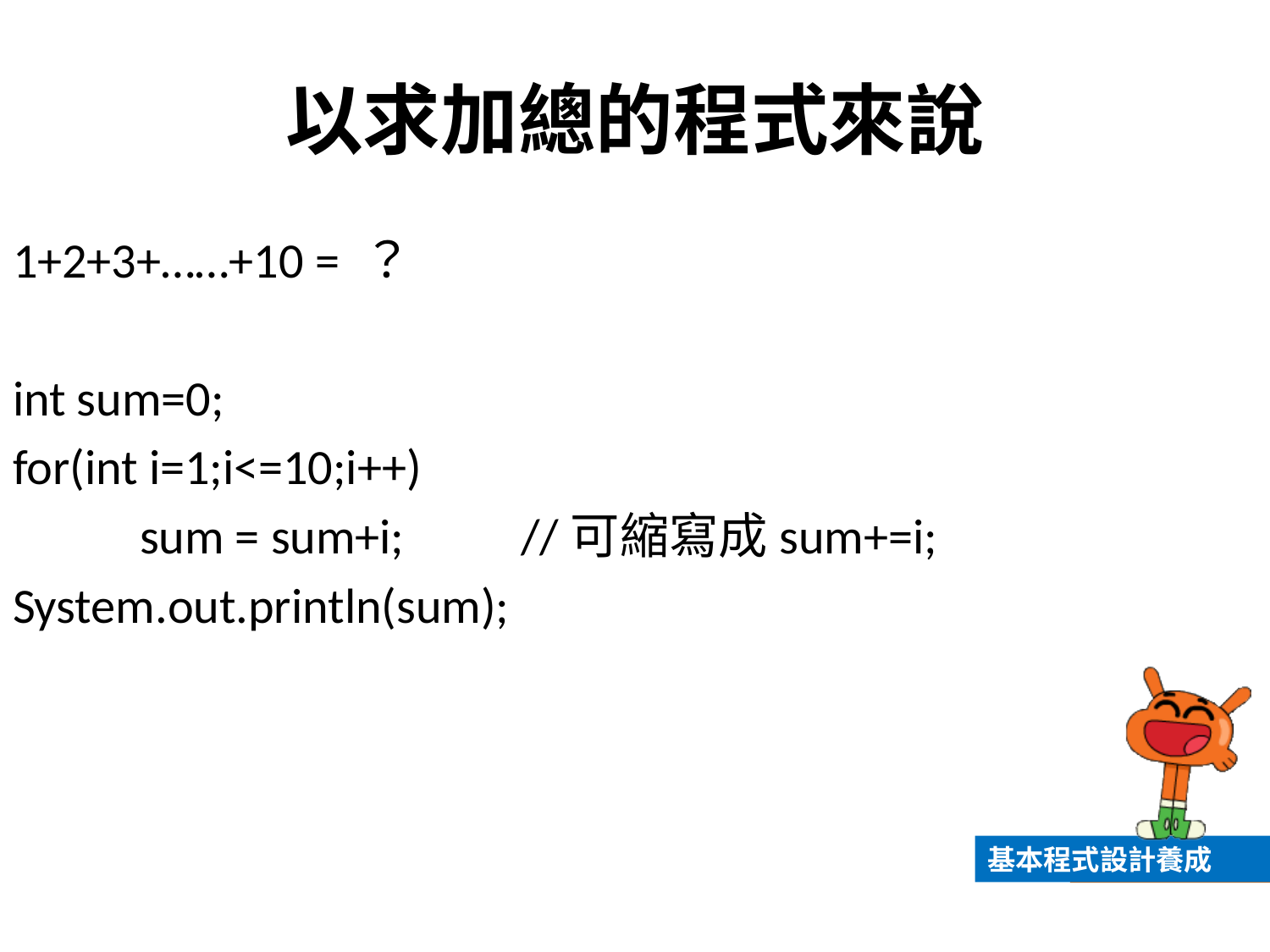

# 以求加總的程式來說
1+2+3+……+10 = ？

int sum=0;
for(int i=1;i<=10;i++)
	sum = sum+i;	//可縮寫成sum+=i;
System.out.println(sum);